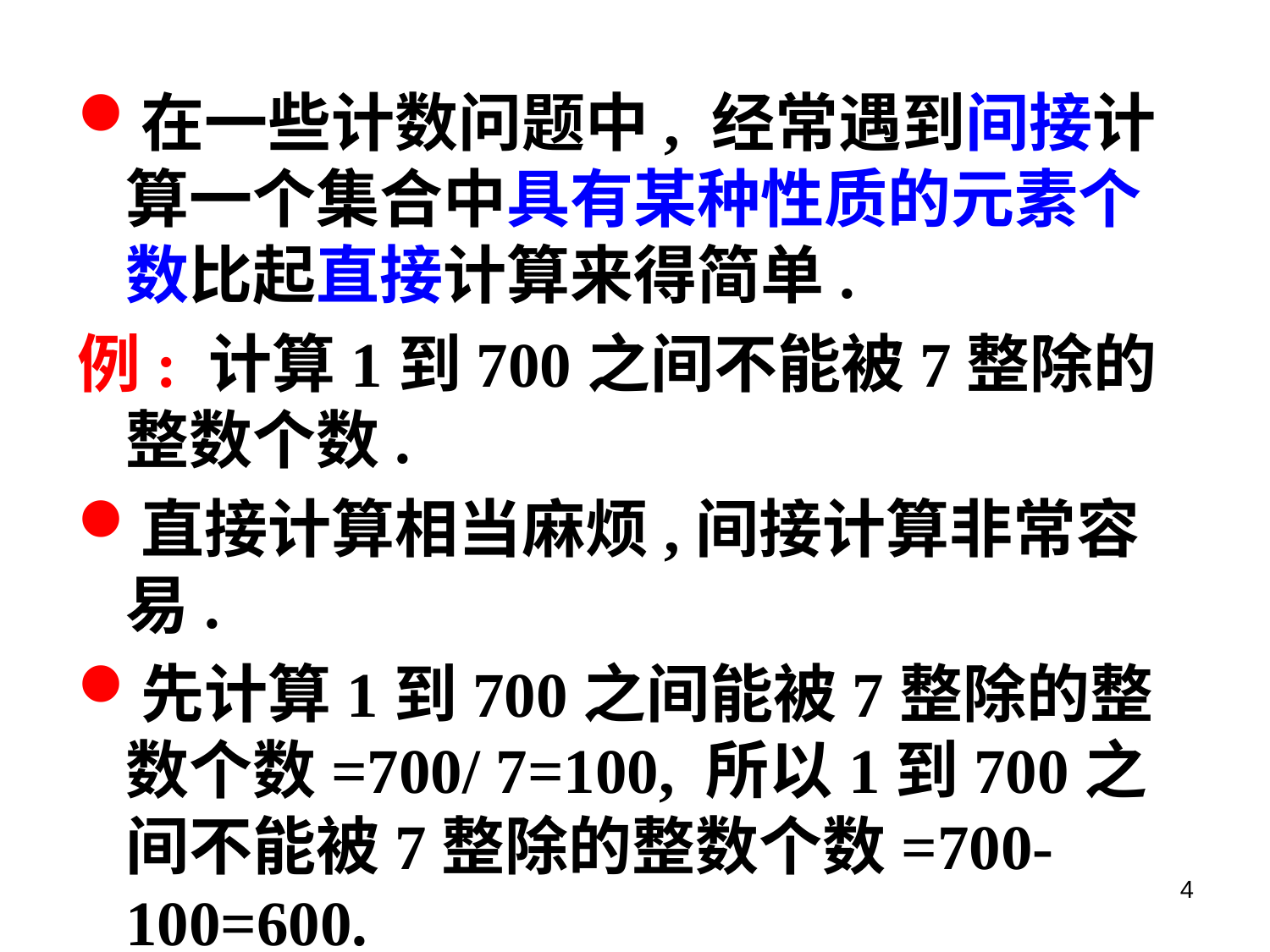

在一些计数问题中, 经常遇到间接计算一个集合中具有某种性质的元素个数比起直接计算来得简单.
例: 计算1到700之间不能被7整除的整数个数.
直接计算相当麻烦,间接计算非常容易.
先计算1到700之间能被7整除的整数个数=700/ 7=100, 所以1到700之间不能被7整除的整数个数=700-100=600.
4